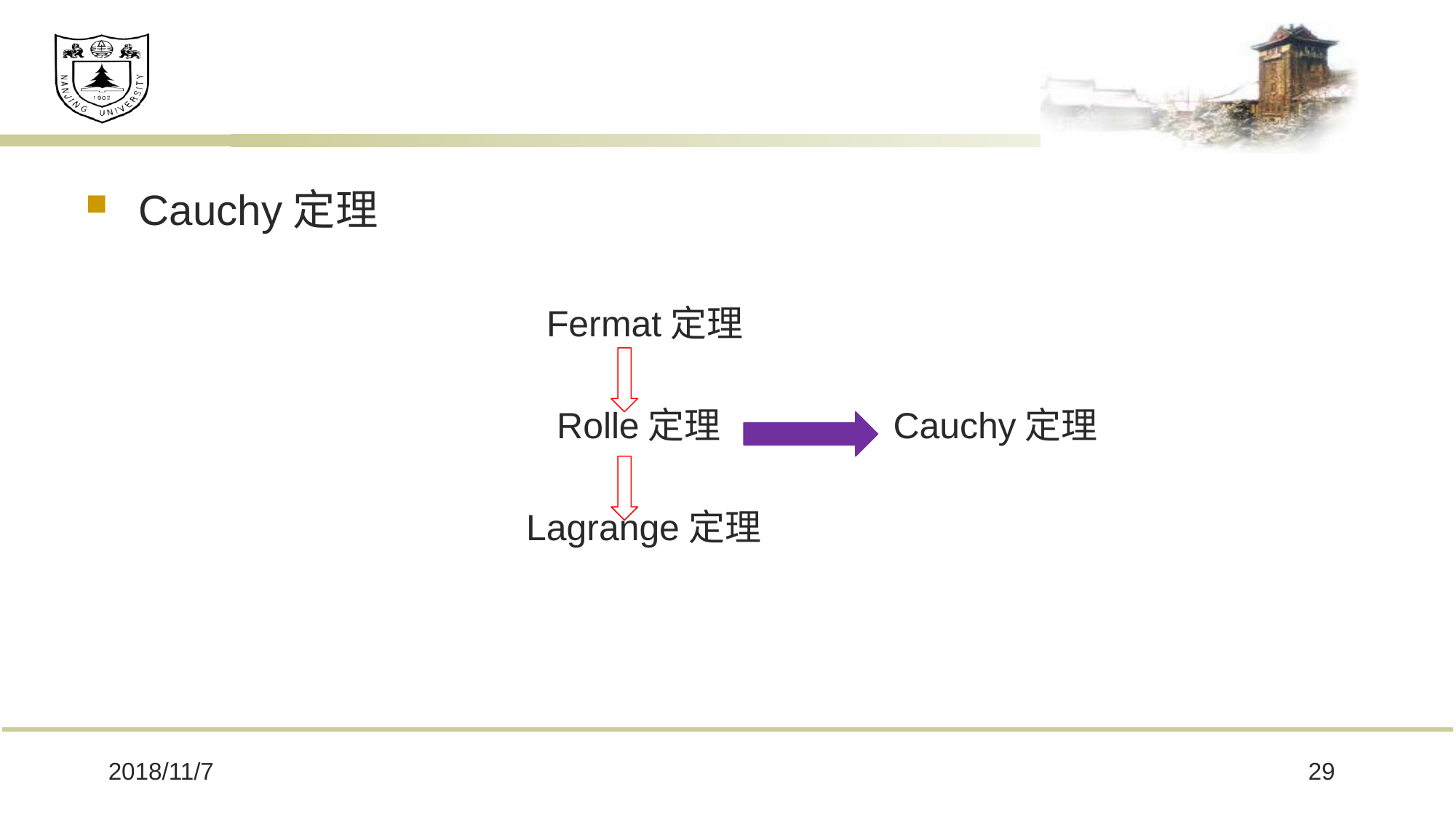

#
Cauchy定理

                                        Fermat定理

                                         Rolle定理                    Cauchy定理

                                      Lagrange定理

2018/11/7
29